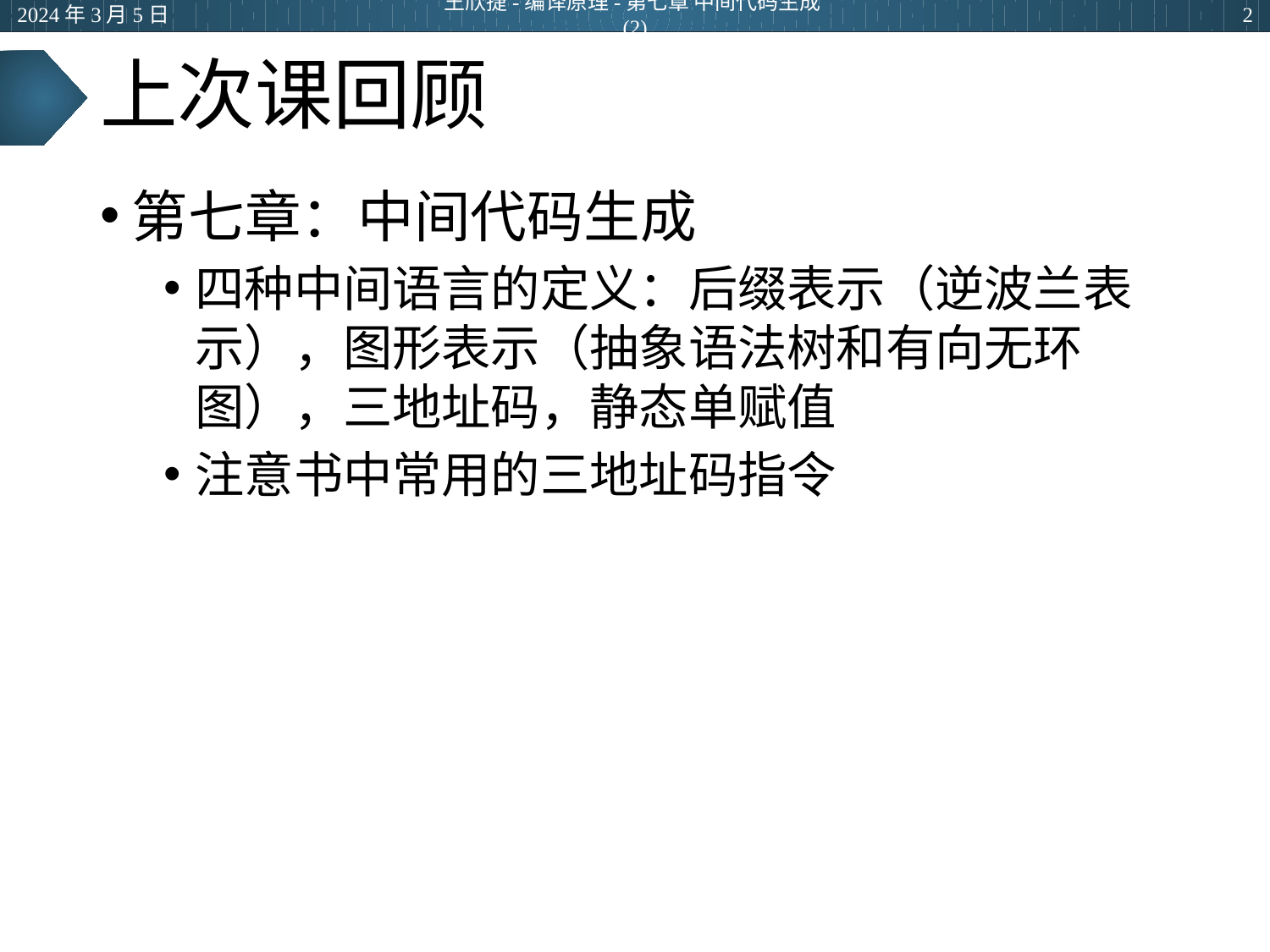

2024年3月5日
王欣捷-编译原理-第七章 中间代码生成(2)
2
# 上次课回顾
第七章：中间代码生成
四种中间语言的定义：后缀表示（逆波兰表示），图形表示（抽象语法树和有向无环图），三地址码，静态单赋值
注意书中常用的三地址码指令